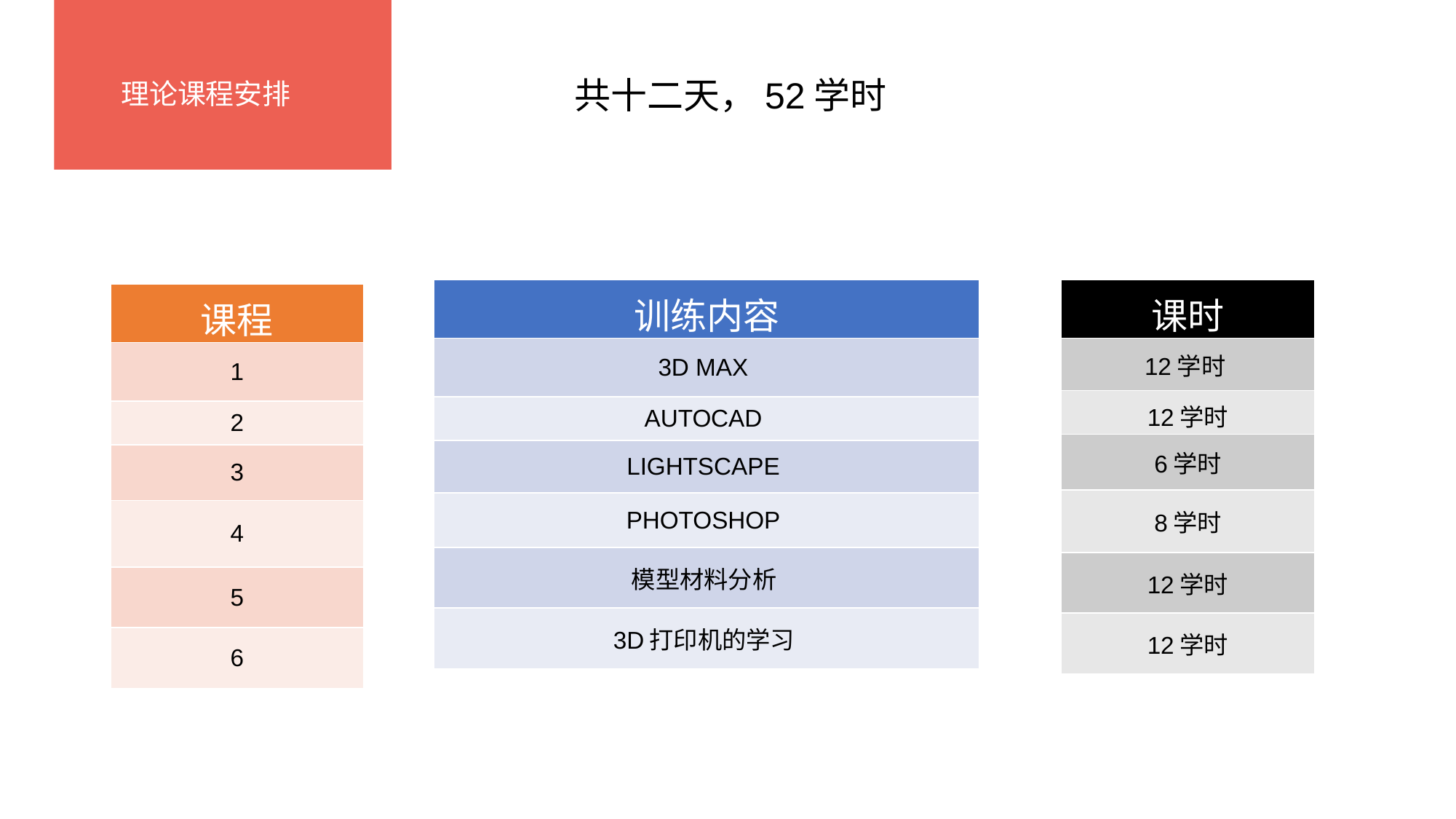

理论课程安排
共十二天，52学时
| 训练内容 |
| --- |
| 3D MAX |
| AUTOCAD |
| LIGHTSCAPE |
| PHOTOSHOP |
| 模型材料分析 |
| 3D打印机的学习 |
| 课时 |
| --- |
| 12学时 |
| 12学时 |
| 6学时 |
| 8学时 |
| 12学时 |
| 12学时 |
| 课程 |
| --- |
| 1 |
| 2 |
| 3 |
| 4 |
| 5 |
| 6 |